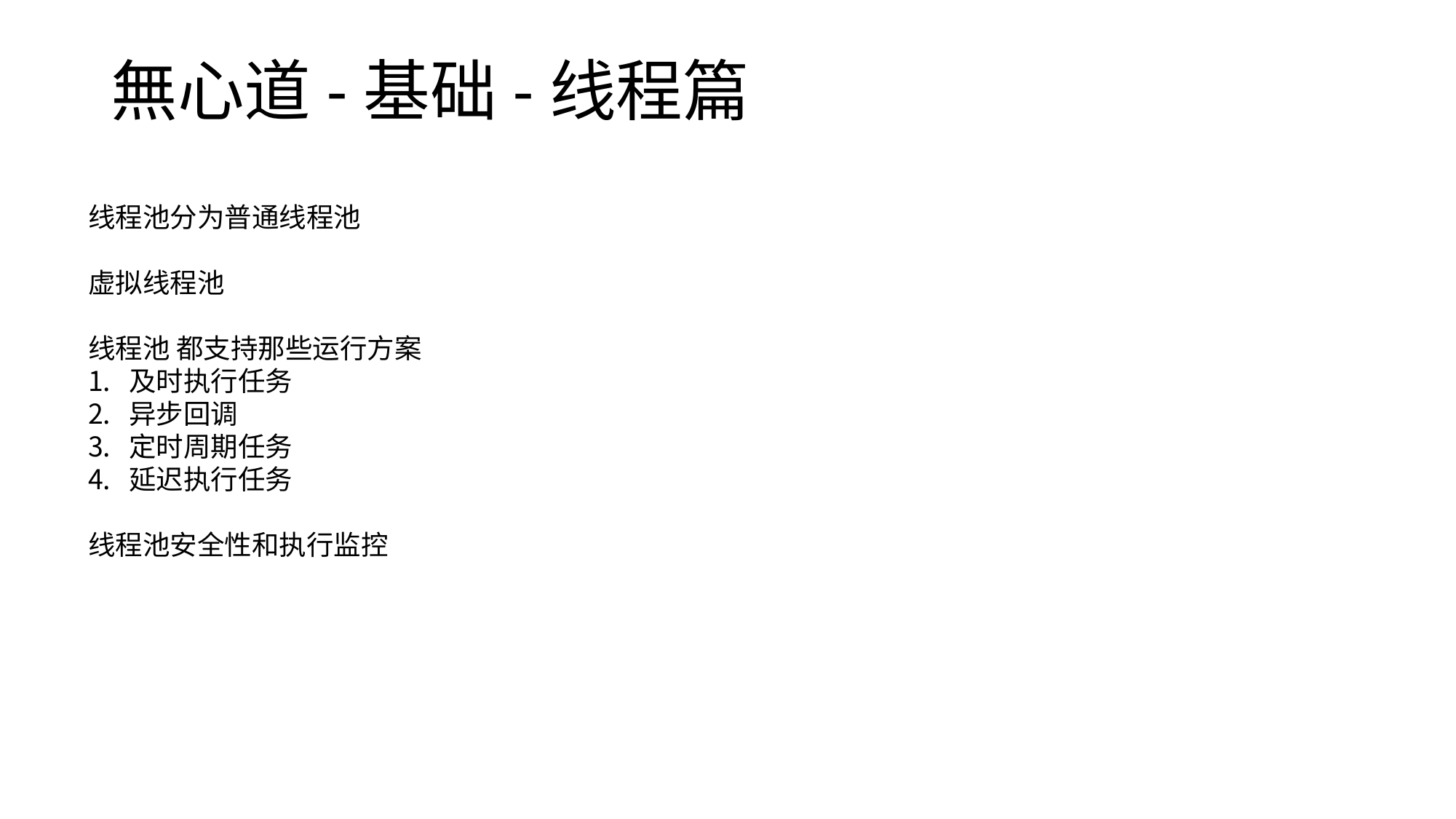

# 無心道-基础-线程篇
线程池分为普通线程池

虚拟线程池

线程池 都支持那些运行方案
及时执行任务
异步回调
定时周期任务
延迟执行任务

线程池安全性和执行监控